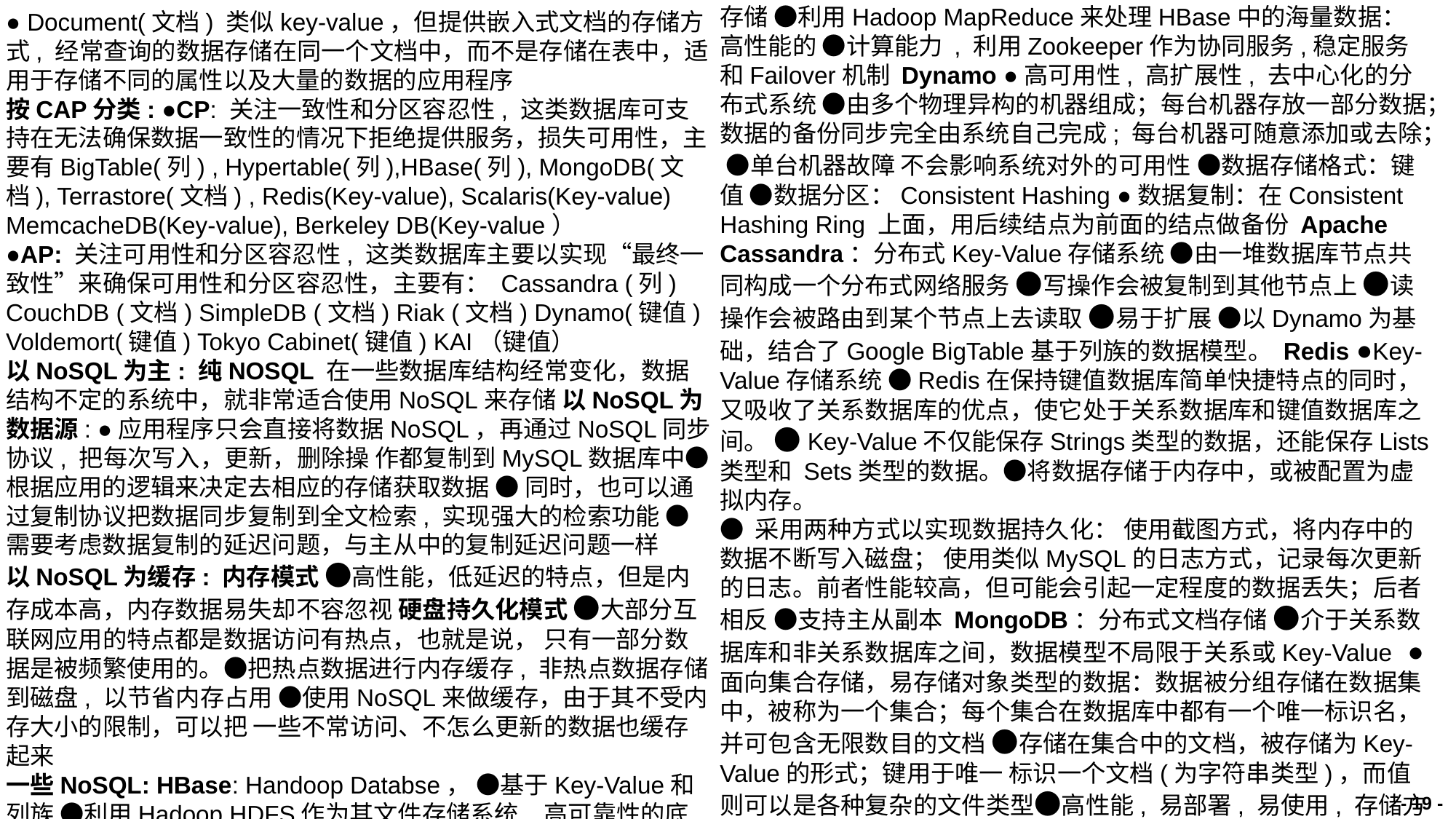

存储 ●利用Hadoop MapReduce来处理HBase中的海量数据：高性能的 ●计算能力 , 利用Zookeeper作为协同服务,稳定服务和Failover机制 Dynamo ●高可用性, 高扩展性, 去中心化的分布式系统 ●由多个物理异构的机器组成；每台机器存放一部分数据；数据的备份同步完全由系统自己完成; 每台机器可随意添加或去除； ●单台机器故障 不会影响系统对外的可用性 ●数据存储格式：键值 ●数据分区：Consistent Hashing ●数据复制：在Consistent Hashing Ring 上面，用后续结点为前面的结点做备份 Apache Cassandra：分布式Key-Value存储系统 ●由一堆数据库节点共同构成一个分布式网络服务 ●写操作会被复制到其他节点上 ●读操作会被路由到某个节点上去读取 ●易于扩展 ●以Dynamo为基础，结合了Google BigTable基于列族的数据模型。 Redis ●Key-Value存储系统 ●Redis在保持键值数据库简单快捷特点的同时，又吸收了关系数据库的优点，使它处于关系数据库和键值数据库之间。 ●Key-Value不仅能保存Strings类型的数据，还能保存Lists类型和 Sets类型的数据。●将数据存储于内存中，或被配置为虚拟内存。
● 采用两种方式以实现数据持久化： 使用截图方式，将内存中的数据不断写入磁盘； 使用类似MySQL的日志方式，记录每次更新的日志。前者性能较高，但可能会引起一定程度的数据丢失；后者相反 ●支持主从副本 MongoDB：分布式文档存储 ●介于关系数据库和非关系数据库之间，数据模型不局限于关系或Key-Value  ●面向集合存储，易存储对象类型的数据：数据被分组存储在数据集中，被称为一个集合；每个集合在数据库中都有一个唯一标识名，并可包含无限数目的文档 ●存储在集合中的文档，被存储为Key-Value的形式；键用于唯一 标识一个文档(为字符串类型)，而值则可以是各种复杂的文件类型●高性能, 易部署, 易使用, 存储方便。

● Document(文档) 类似key-value，但提供嵌入式文档的存储方式, 经常查询的数据存储在同一个文档中，而不是存储在表中，适用于存储不同的属性以及大量的数据的应用程序
按CAP分类: ●CP: 关注一致性和分区容忍性, 这类数据库可支持在无法确保数据一致性的情况下拒绝提供服务，损失可用性，主要有BigTable(列) , Hypertable(列),HBase(列), MongoDB(文档), Terrastore(文档) , Redis(Key-value), Scalaris(Key-value) MemcacheDB(Key-value), Berkeley DB(Key-value）
●AP: 关注可用性和分区容忍性, 这类数据库主要以实现“最终一致性”来确保可用性和分区容忍性，主要有： Cassandra (列) CouchDB (文档) SimpleDB (文档) Riak (文档) Dynamo(键值) Voldemort(键值) Tokyo Cabinet(键值) KAI（键值）
以NoSQL为主: 纯NOSQL 在一些数据库结构经常变化，数据结构不定的系统中，就非常适合使用NoSQL来存储 以NoSQL为数据源: ●应用程序只会直接将数据NoSQL，再通过NoSQL同步协议, 把每次写入，更新，删除操 作都复制到MySQL数据库中● 根据应用的逻辑来决定去相应的存储获取数据 ● 同时，也可以通过复制协议把数据同步复制到全文检索, 实现强大的检索功能 ● 需要考虑数据复制的延迟问题，与主从中的复制延迟问题一样
以NoSQL为缓存: 内存模式 ●高性能，低延迟的特点，但是内存成本高，内存数据易失却不容忽视 硬盘持久化模式 ●大部分互联网应用的特点都是数据访问有热点，也就是说， 只有一部分数据是被频繁使用的。●把热点数据进行内存缓存, 非热点数据存储到磁盘, 以节省内存占用 ●使用NoSQL来做缓存，由于其不受内存大小的限制，可以把 一些不常访问、不怎么更新的数据也缓存起来
一些NoSQL: HBase: Handoop Databse， ●基于Key-Value和列族 ●利用Hadoop HDFS作为其文件存储系统, 高可靠性的底层